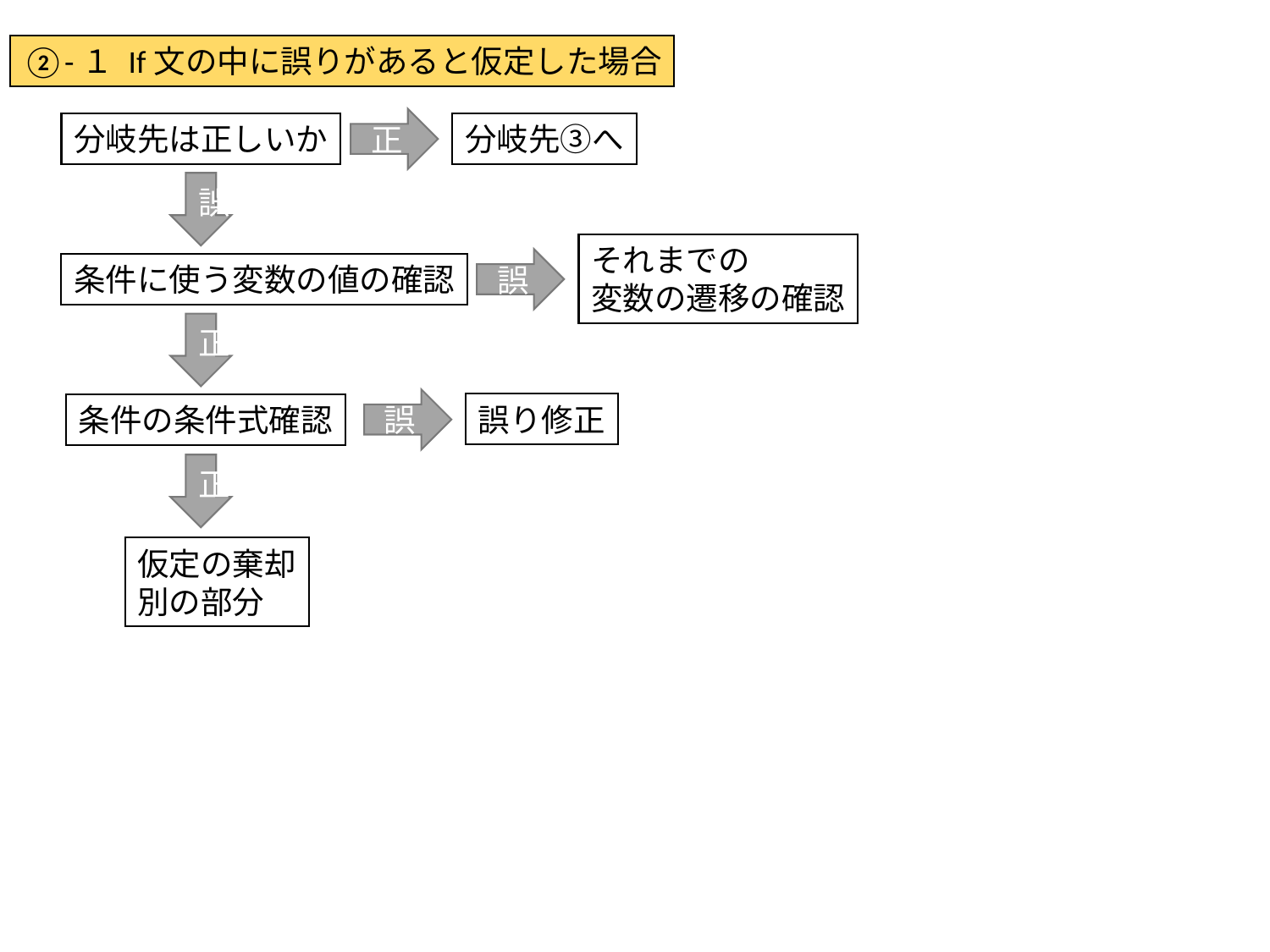

②-１ If文の中に誤りがあると仮定した場合
正
分岐先は正しいか
分岐先③へ
誤
それまでの
変数の遷移の確認
誤
条件に使う変数の値の確認
正
誤
誤り修正
条件の条件式確認
正
仮定の棄却
別の部分